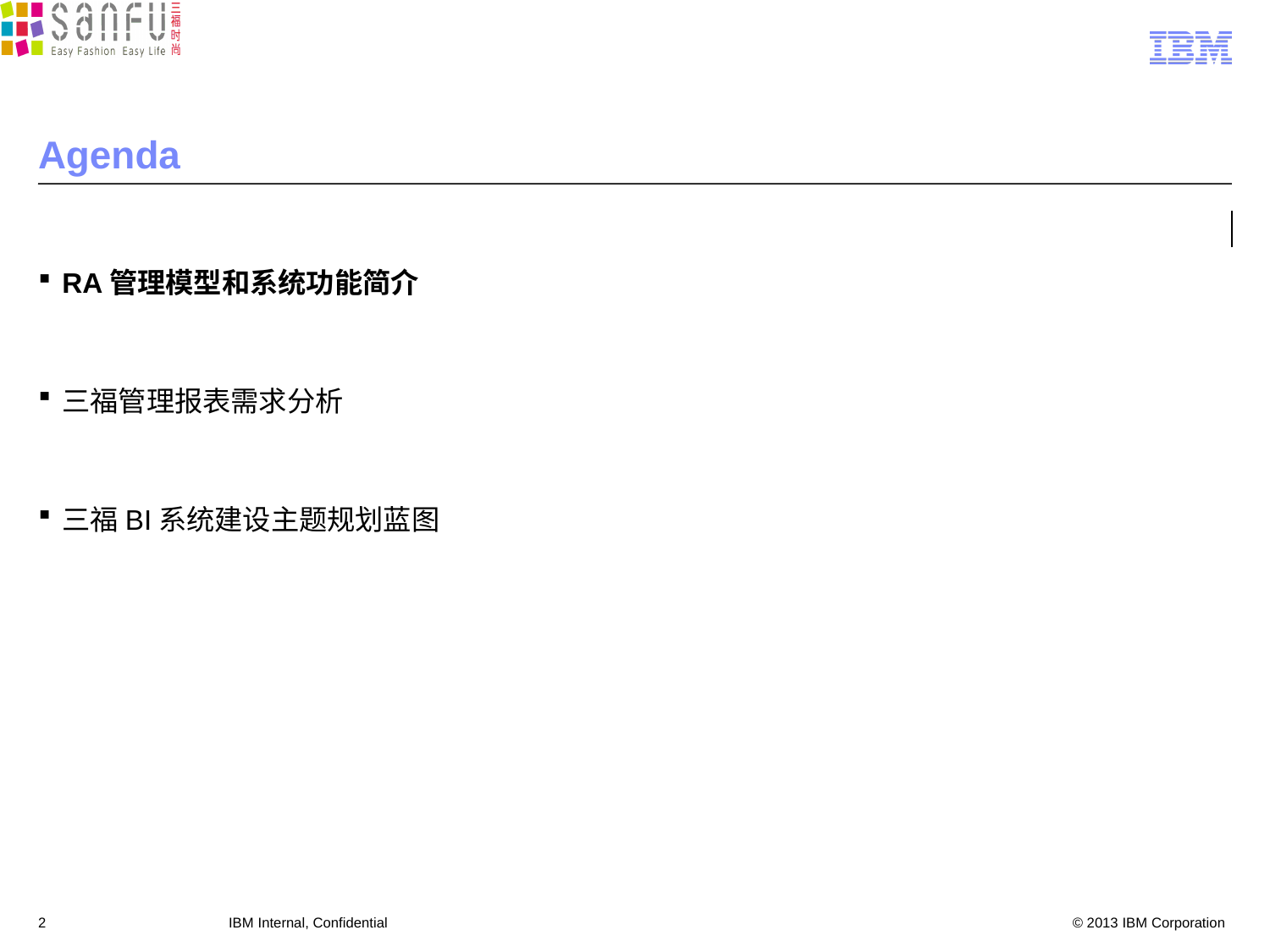

# Agenda
RA管理模型和系统功能简介

三福管理报表需求分析

三福BI系统建设主题规划蓝图

2
IBM Internal, Confidential